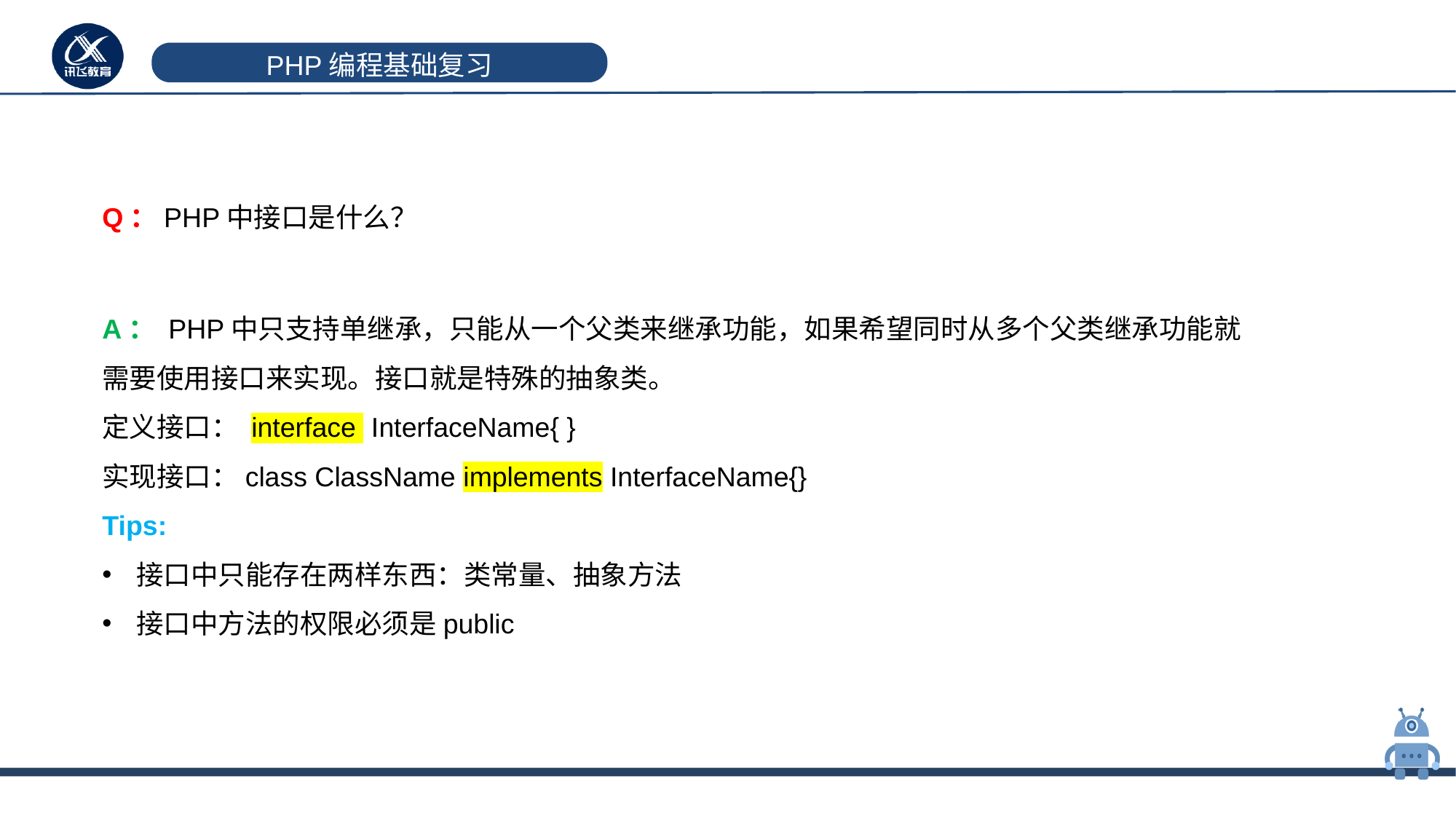

# PHP编程基础复习
Q：PHP中接口是什么？
A： PHP中只支持单继承，只能从一个父类来继承功能，如果希望同时从多个父类继承功能就需要使用接口来实现。接口就是特殊的抽象类。
定义接口： interface  InterfaceName{ }
实现接口：class ClassName implements InterfaceName{}
Tips:
接口中只能存在两样东西：类常量、抽象方法
接口中方法的权限必须是public